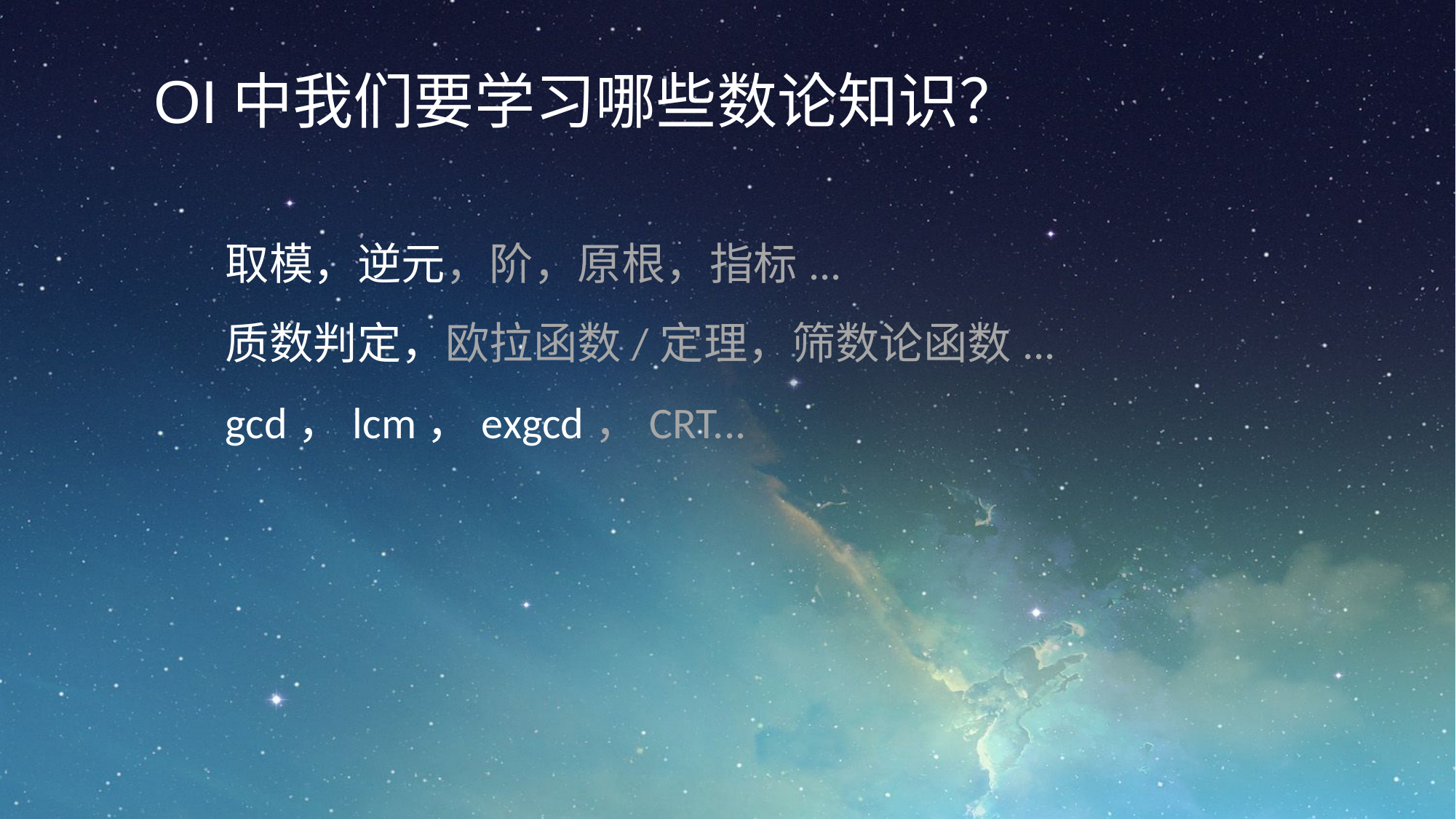

OI中我们要学习哪些数论知识？

取模，逆元，阶，原根，指标...
质数判定，欧拉函数/定理，筛数论函数...
gcd，lcm，exgcd，CRT...